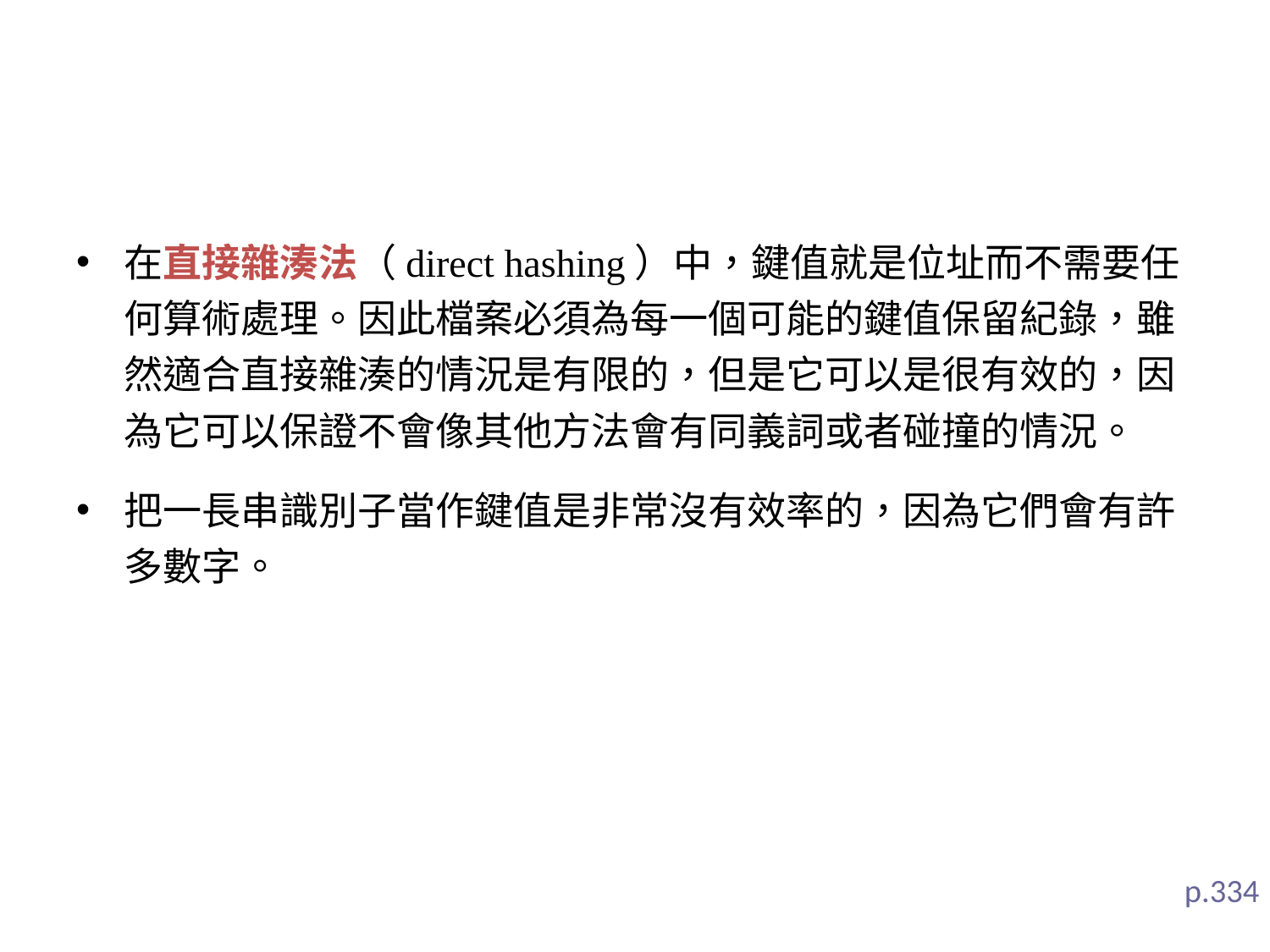

在直接雜湊法（direct hashing）中，鍵值就是位址而不需要任何算術處理。因此檔案必須為每一個可能的鍵值保留紀錄，雖然適合直接雜湊的情況是有限的，但是它可以是很有效的，因為它可以保證不會像其他方法會有同義詞或者碰撞的情況。
把一長串識別子當作鍵值是非常沒有效率的，因為它們會有許多數字。
 p.334